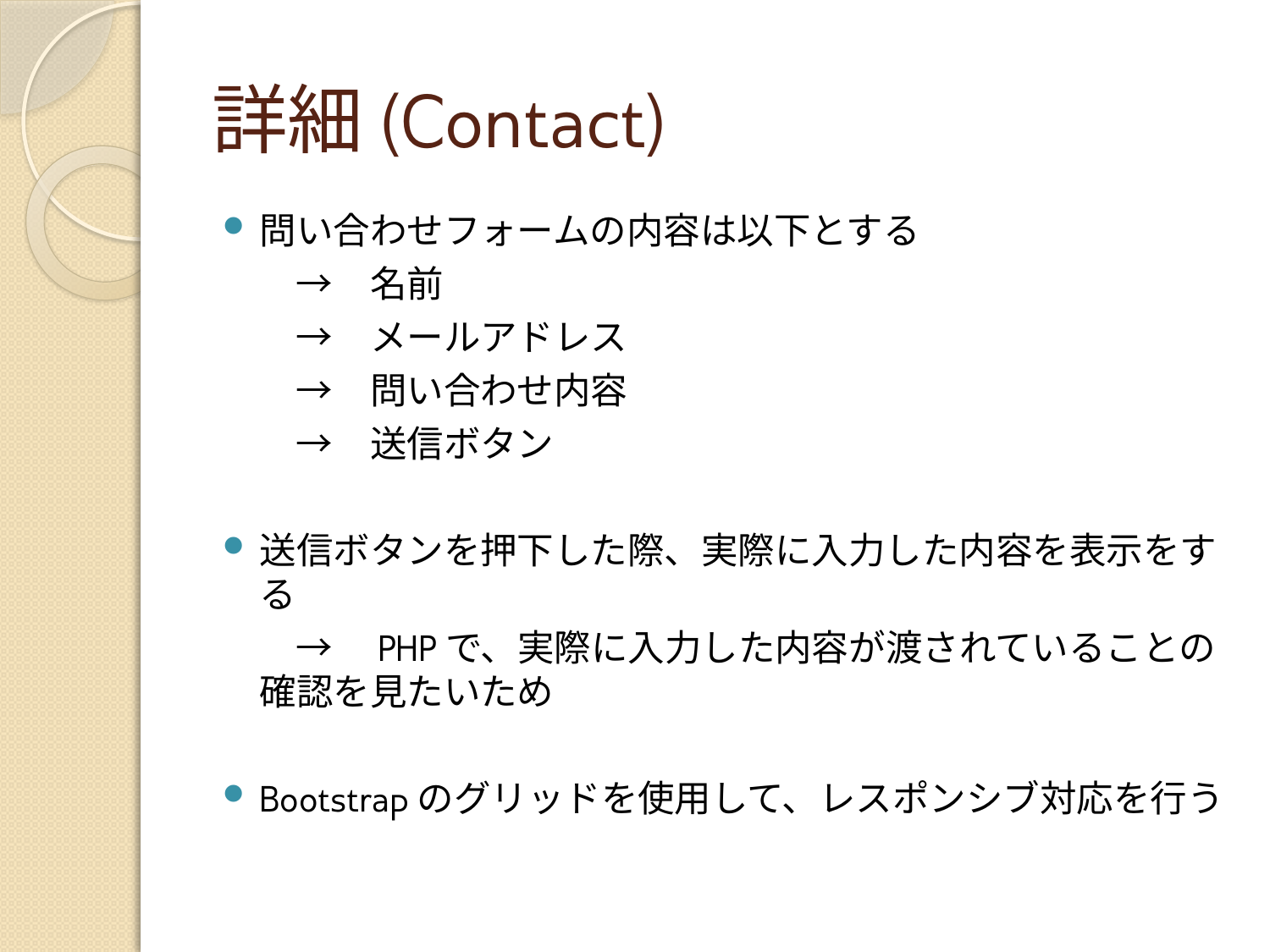

# 詳細(Contact)
問い合わせフォームの内容は以下とする
　　→　名前
　　→　メールアドレス
　　→　問い合わせ内容
　　→　送信ボタン

送信ボタンを押下した際、実際に入力した内容を表示をする
　　→　PHPで、実際に入力した内容が渡されていることの確認を見たいため

Bootstrapのグリッドを使用して、レスポンシブ対応を行う